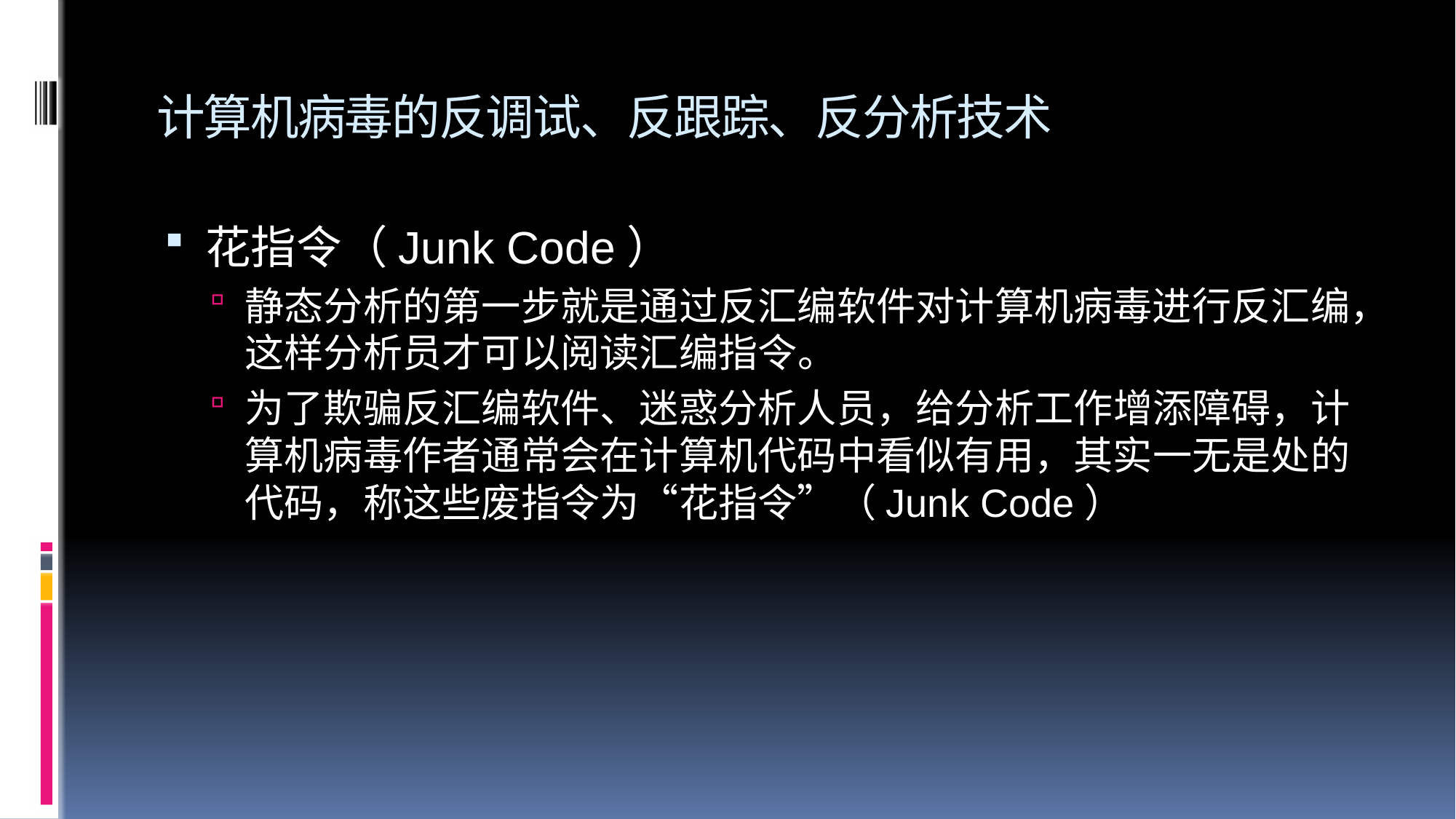

# 计算机病毒的反调试、反跟踪、反分析技术
花指令（Junk Code）
静态分析的第一步就是通过反汇编软件对计算机病毒进行反汇编，这样分析员才可以阅读汇编指令。
为了欺骗反汇编软件、迷惑分析人员，给分析工作增添障碍，计算机病毒作者通常会在计算机代码中看似有用，其实一无是处的代码，称这些废指令为“花指令”（Junk Code）